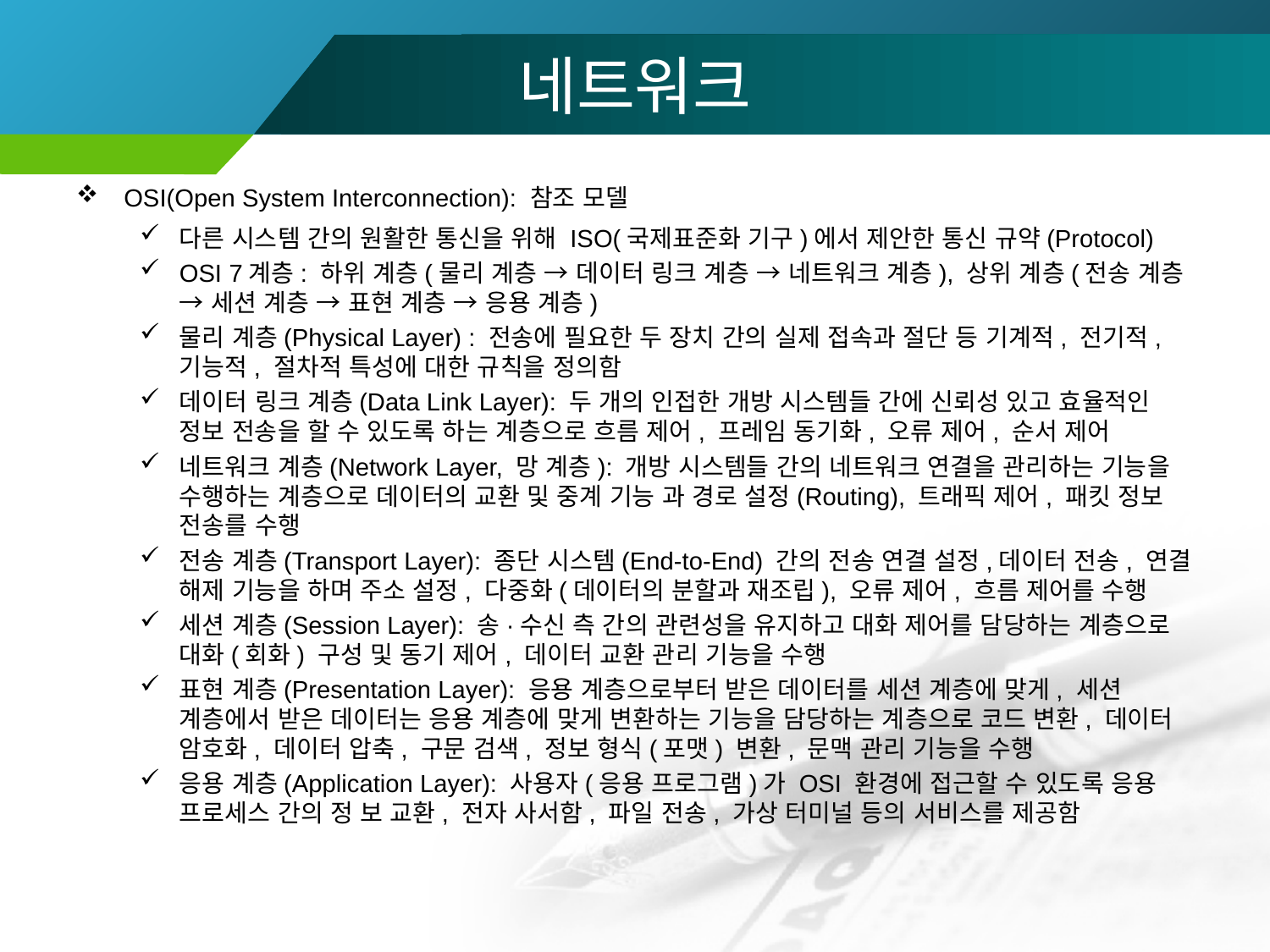

# 네트워크
OSI(Open System Interconnection): 참조 모델
다른 시스템 간의 원활한 통신을 위해 ISO(국제표준화 기구)에서 제안한 통신 규약(Protocol)
OSI 7계층: 하위 계층(물리 계층 → 데이터 링크 계층 → 네트워크 계층), 상위 계층(전송 계층 → 세션 계층 → 표현 계층 → 응용 계층)
물리 계층(Physical Layer) : 전송에 필요한 두 장치 간의 실제 접속과 절단 등 기계적, 전기적, 기능적, 절차적 특성에 대한 규칙을 정의함
데이터 링크 계층(Data Link Layer): 두 개의 인접한 개방 시스템들 간에 신뢰성 있고 효율적인 정보 전송을 할 수 있도록 하는 계층으로 흐름 제어, 프레임 동기화, 오류 제어, 순서 제어
네트워크 계층(Network Layer, 망 계층): 개방 시스템들 간의 네트워크 연결을 관리하는 기능을 수행하는 계층으로 데이터의 교환 및 중계 기능 과 경로 설정(Routing), 트래픽 제어, 패킷 정보 전송를 수행
전송 계층(Transport Layer): 종단 시스템(End-to-End) 간의 전송 연결 설정,데이터 전송, 연결 해제 기능을 하며 주소 설정, 다중화(데이터의 분할과 재조립), 오류 제어, 흐름 제어를 수행
세션 계층(Session Layer): 송·수신 측 간의 관련성을 유지하고 대화 제어를 담당하는 계층으로 대화(회화) 구성 및 동기 제어, 데이터 교환 관리 기능을 수행
표현 계층(Presentation Layer): 응용 계층으로부터 받은 데이터를 세션 계층에 맞게, 세션 계층에서 받은 데이터는 응용 계층에 맞게 변환하는 기능을 담당하는 계층으로 코드 변환, 데이터 암호화, 데이터 압축, 구문 검색, 정보 형식(포맷) 변환, 문맥 관리 기능을 수행
응용 계층(Application Layer): 사용자(응용 프로그램)가 OSI 환경에 접근할 수 있도록 응용 프로세스 간의 정 보 교환, 전자 사서함, 파일 전송, 가상 터미널 등의 서비스를 제공함